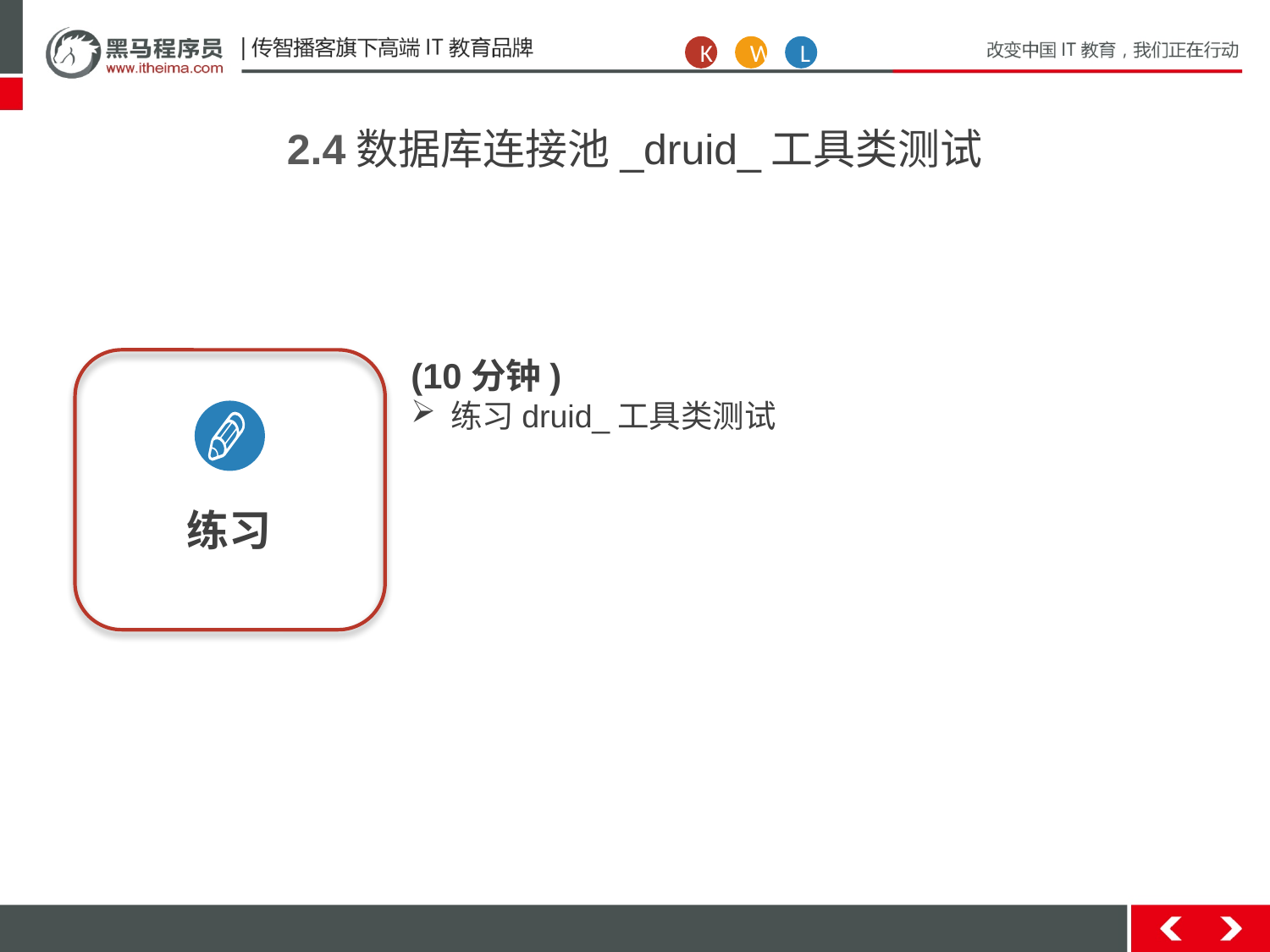

K
W
L
2.4数据库连接池_druid_工具类测试

(10分钟)
练习druid_工具类测试

练习